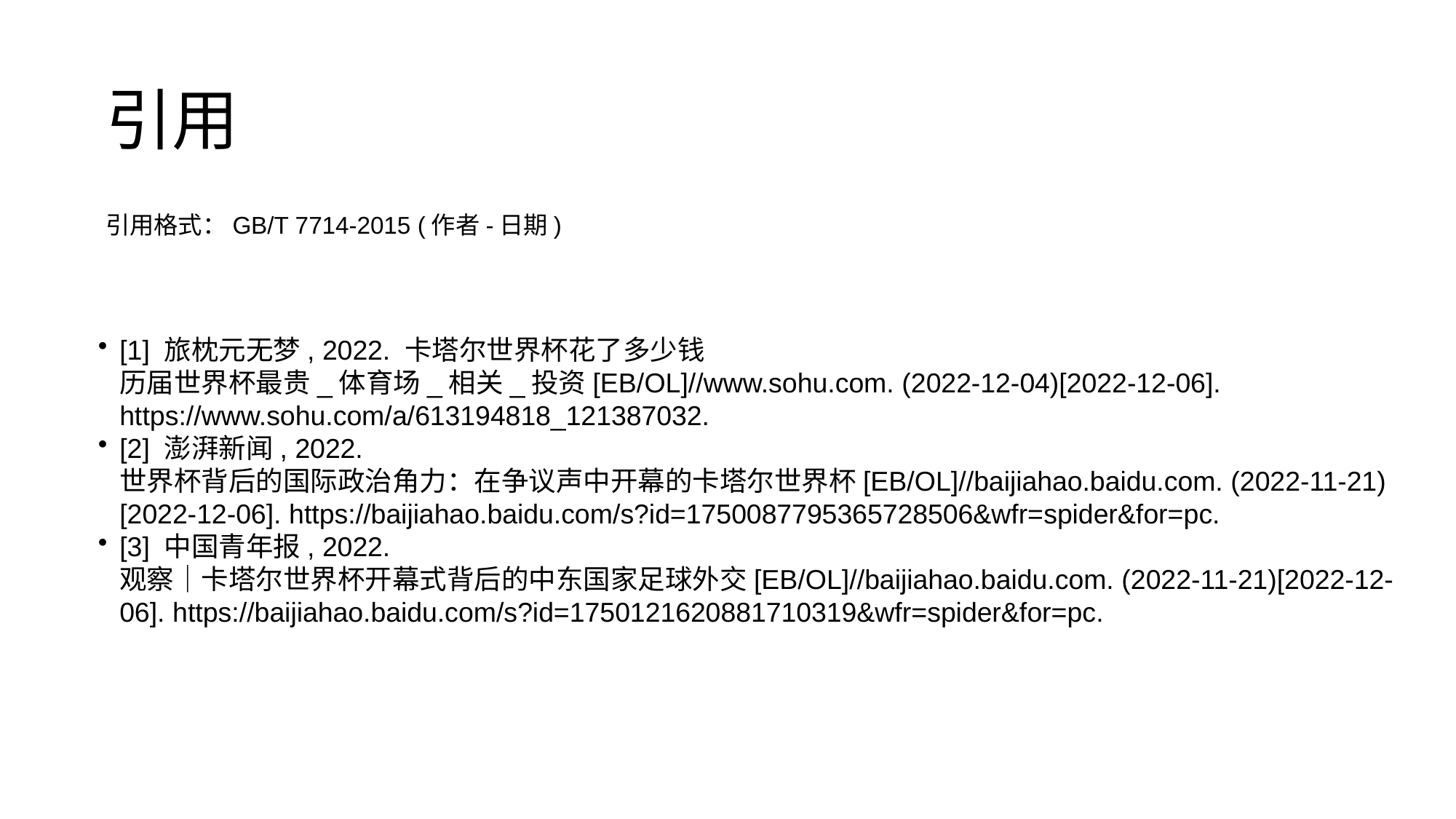

# 引用
引用格式：GB/T 7714-2015 (作者-日期)
[1] 旅枕元无梦, 2022. 卡塔尔世界杯花了多少钱 历届世界杯最贵_体育场_相关_投资[EB/OL]//www.sohu.com. (2022-12-04)[2022-12-06]. https://www.sohu.com/a/613194818_121387032.
[2] 澎湃新闻, 2022. 世界杯背后的国际政治角力：在争议声中开幕的卡塔尔世界杯[EB/OL]//baijiahao.baidu.com. (2022-11-21)[2022-12-06]. https://baijiahao.baidu.com/s?id=1750087795365728506&wfr=spider&for=pc.
[3] 中国青年报, 2022. 观察｜卡塔尔世界杯开幕式背后的中东国家足球外交[EB/OL]//baijiahao.baidu.com. (2022-11-21)[2022-12-06]. https://baijiahao.baidu.com/s?id=1750121620881710319&wfr=spider&for=pc.
‌

‌